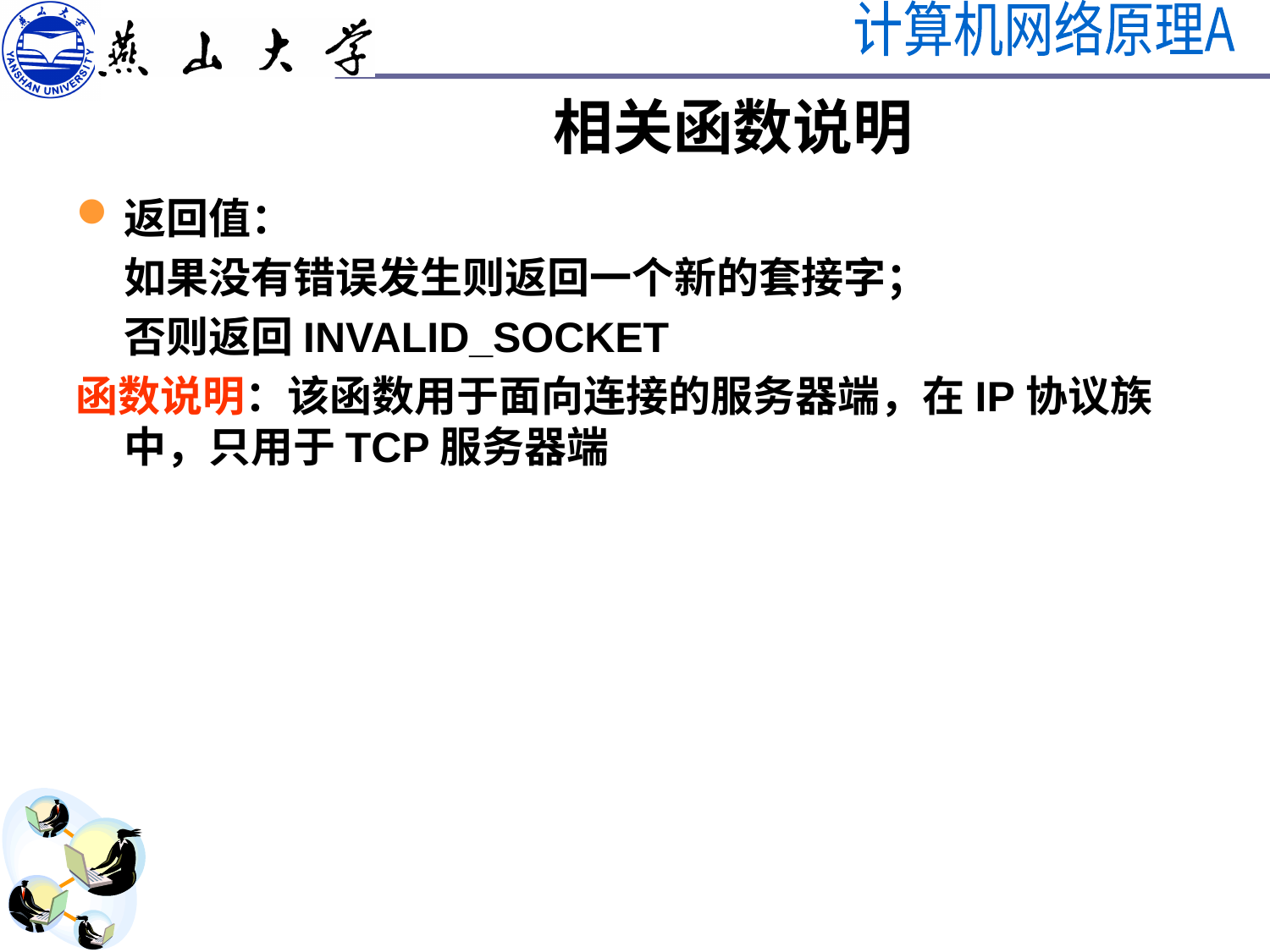

相关函数说明

返回值：
	如果没有错误发生则返回一个新的套接字；
	否则返回INVALID_SOCKET
函数说明：该函数用于面向连接的服务器端，在IP协议族中，只用于TCP服务器端

73